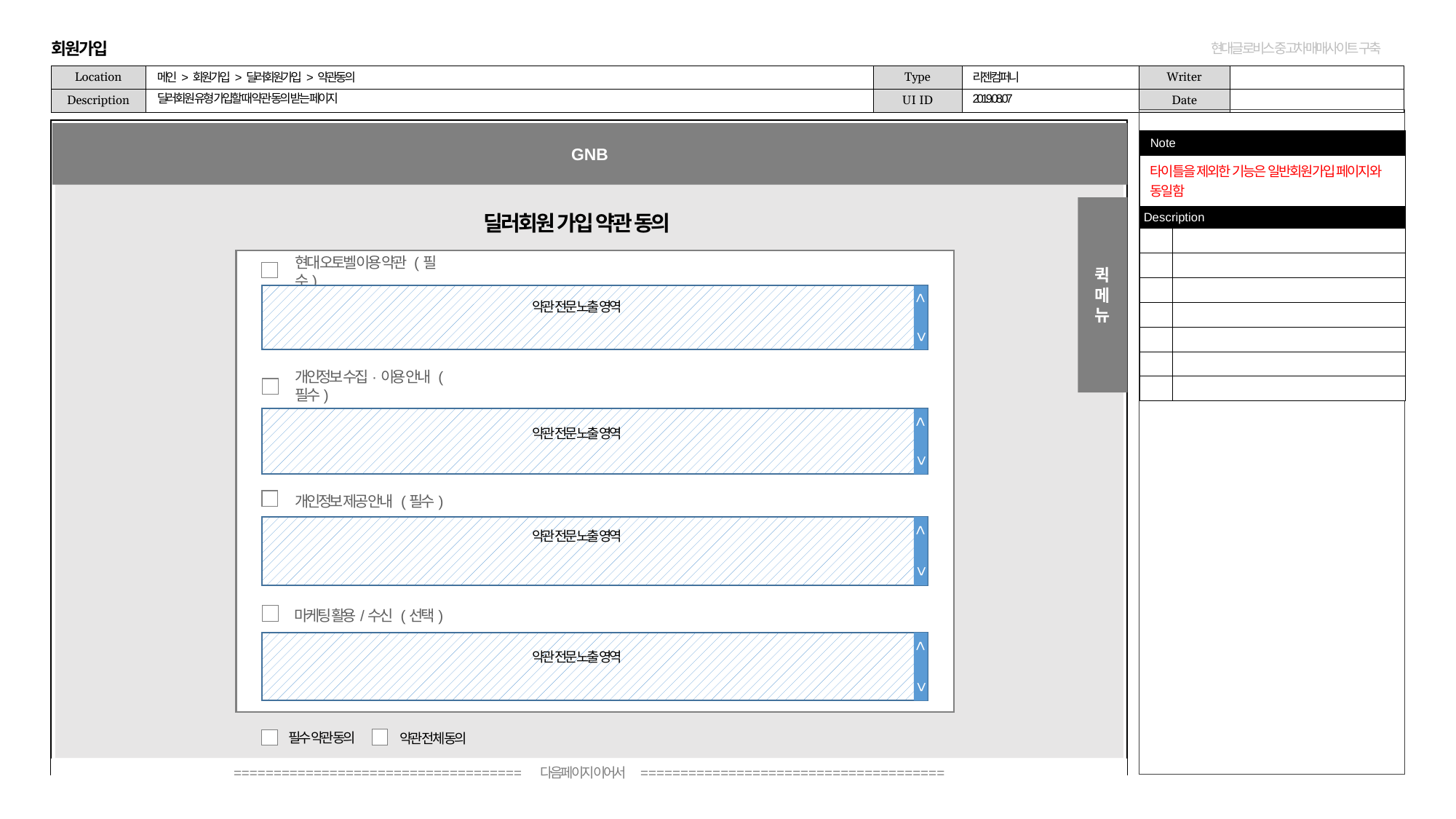

회원가입
메인 > 회원가입 > 딜러회원가입 > 약관동의
리젠컴퍼니

딜러회원 유형 가입할 때 약관 동의 받는 페이지
2019.08.07

GNB
| Note |  |
| --- | --- |
| 타이틀을 제외한 기능은 일반회원가입 페이지와 동일함 |  |
| Description |  |
|  |  |
|  |  |
|  |  |
|  |  |
|  |  |
|  |  |
|  |  |

딜러회원 가입 약관 동의
퀵
메뉴

현대 오토벨 이용 약관  (필수)

>

>

약관 전문 노출 영역
개인정보 수집·이용 안내  (필수)

>

>

약관 전문 노출 영역
개인정보 제공 안내  (필수)

>

>

약관 전문 노출 영역
마케팅 활용/수신  (선택)

>

>

약관 전문 노출 영역
필수 약관 동의
약관 전체 동의